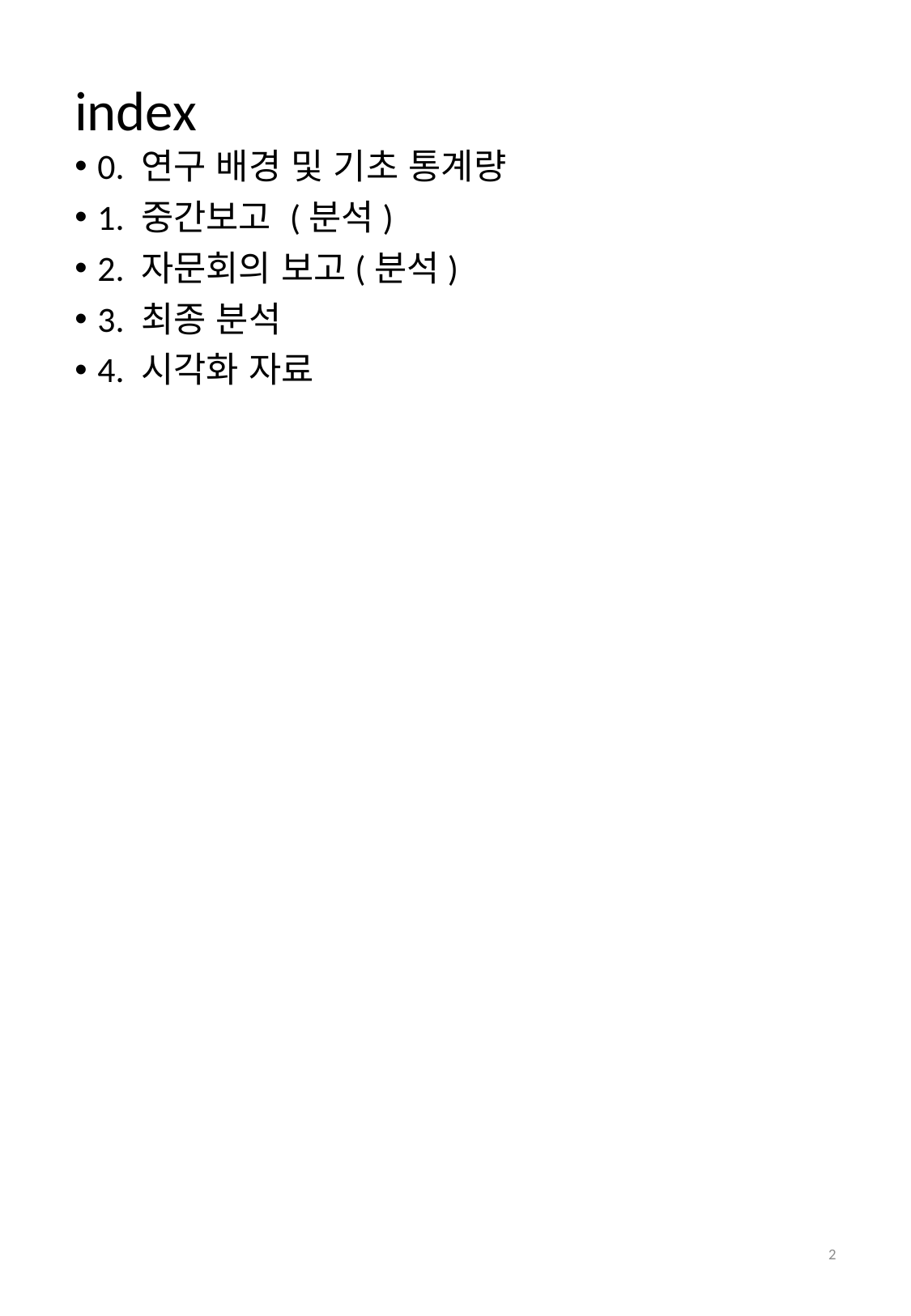

# index
0. 연구 배경 및 기초 통계량
1. 중간보고 (분석)
2. 자문회의 보고(분석)
3. 최종 분석
4. 시각화 자료

2